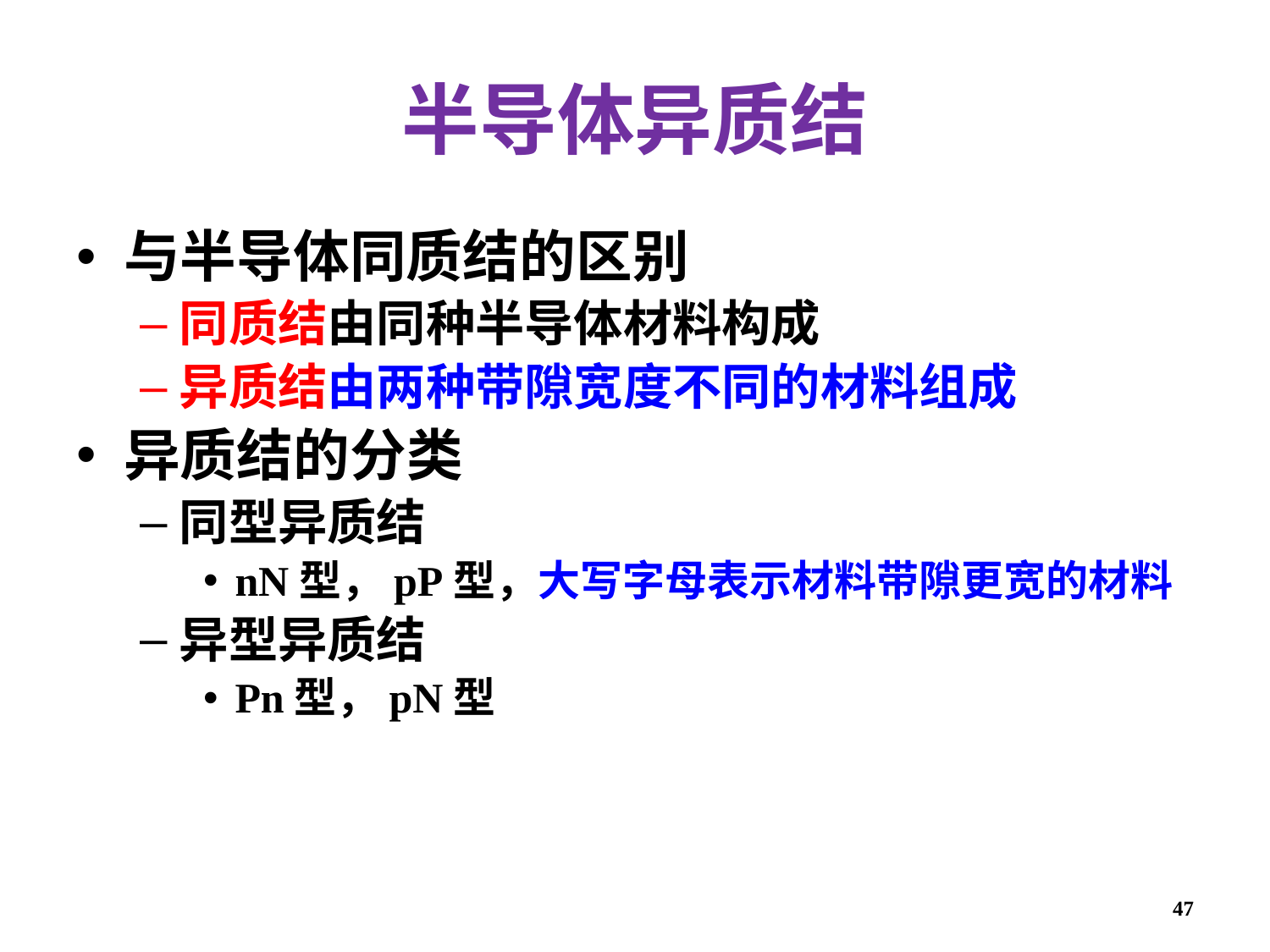

# 半导体异质结
与半导体同质结的区别
同质结由同种半导体材料构成
异质结由两种带隙宽度不同的材料组成
异质结的分类
同型异质结
nN型，pP型，大写字母表示材料带隙更宽的材料
异型异质结
Pn型，pN型
47